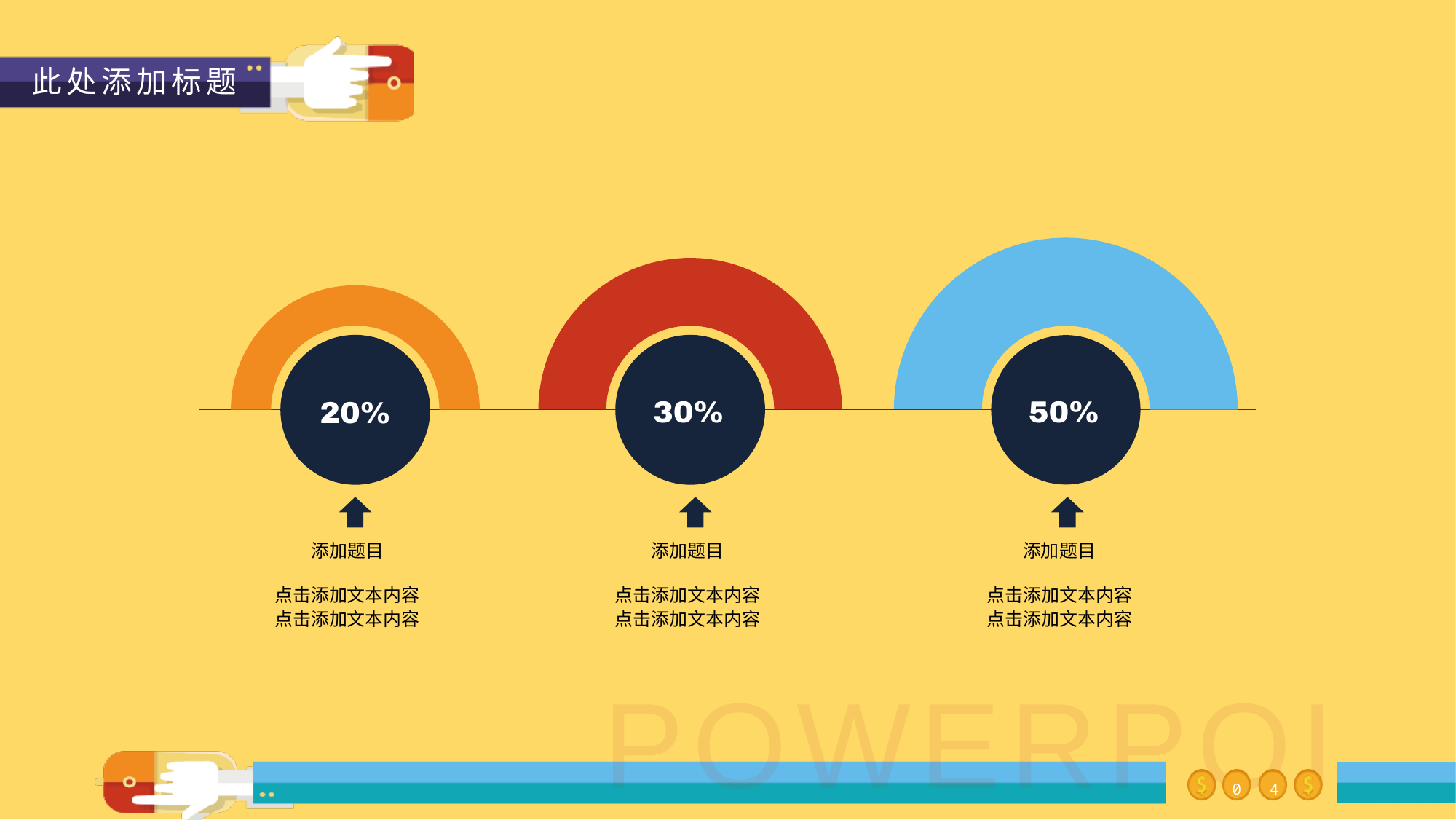

此处添加标题

50%

30%

20%

添加题目
添加题目
添加题目
点击添加文本内容
点击添加文本内容

点击添加文本内容
点击添加文本内容

点击添加文本内容
点击添加文本内容
0
4